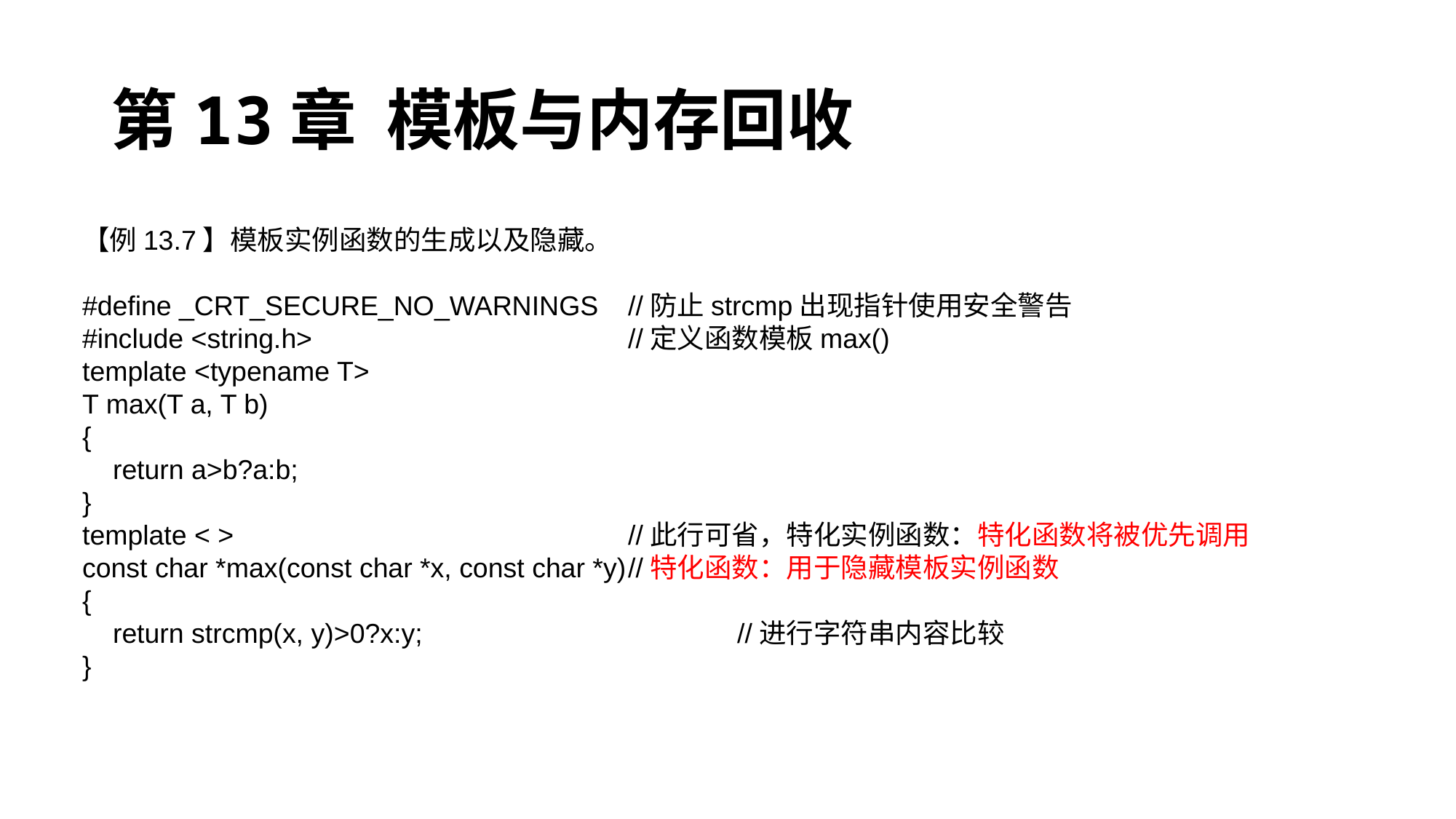

# 第13章  模板与内存回收
【例13.7】模板实例函数的生成以及隐藏。

#define _CRT_SECURE_NO_WARNINGS	//防止strcmp出现指针使用安全警告
#include <string.h>			//定义函数模板max()
template <typename T>
T max(T a, T b)
{
    return a>b?a:b;
}
template < >		    		//此行可省，特化实例函数：特化函数将被优先调用
const char *max(const char *x, const char *y)	//特化函数：用于隐藏模板实例函数
{
    return strcmp(x, y)>0?x:y;			//进行字符串内容比较
}